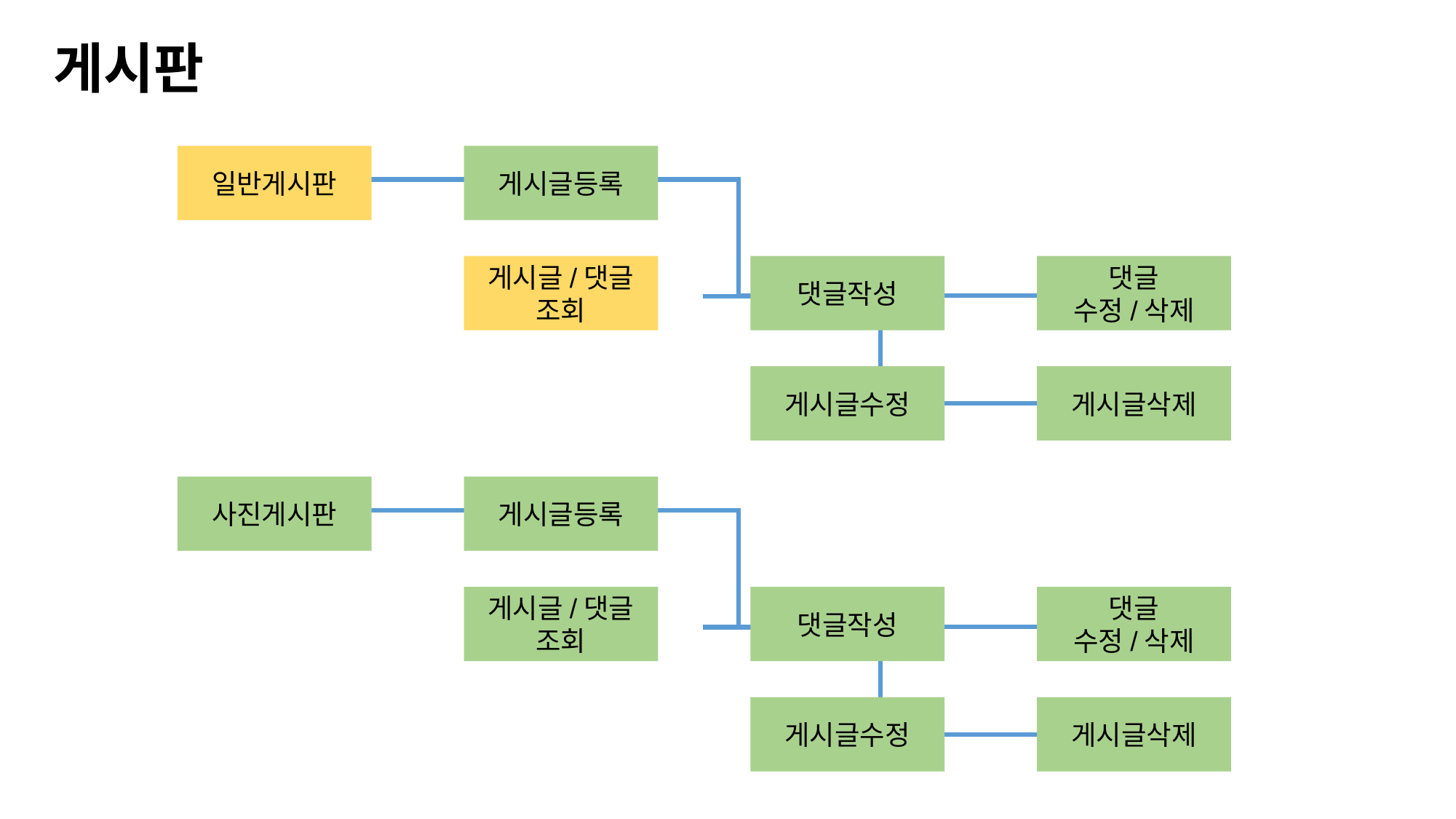

게시판
일반게시판
게시글등록
게시글/댓글
조회
댓글작성
댓글
수정/삭제
게시글수정
게시글삭제
사진게시판
게시글등록
댓글작성
댓글
수정/삭제
게시글/댓글
조회
게시글수정
게시글삭제